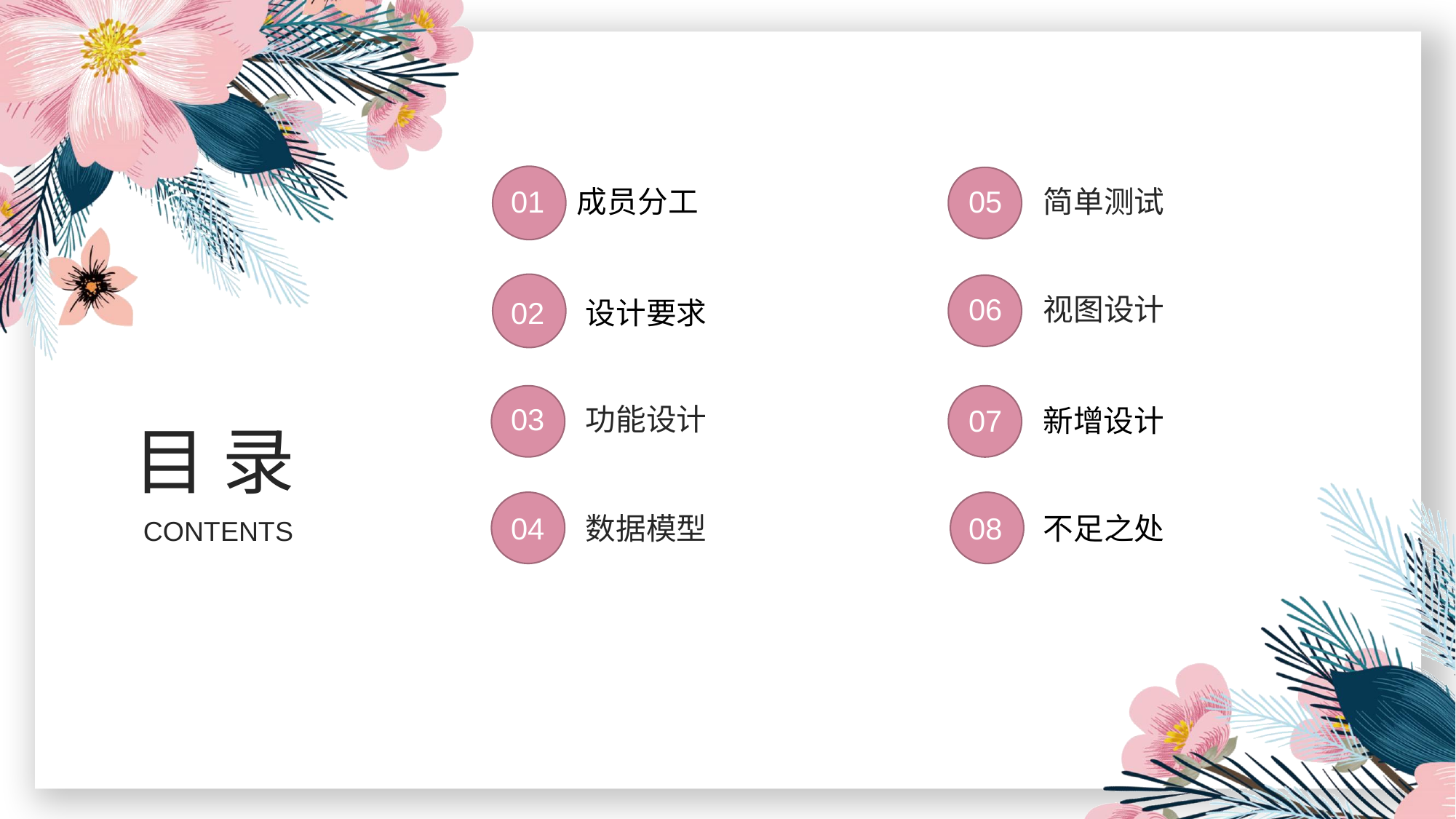

05    简单测试
01   成员分工

06    视图设计
02    设计要求

03    功能设计
07    新增设计
目 录

08    不足之处
04    数据模型
CONTENTS